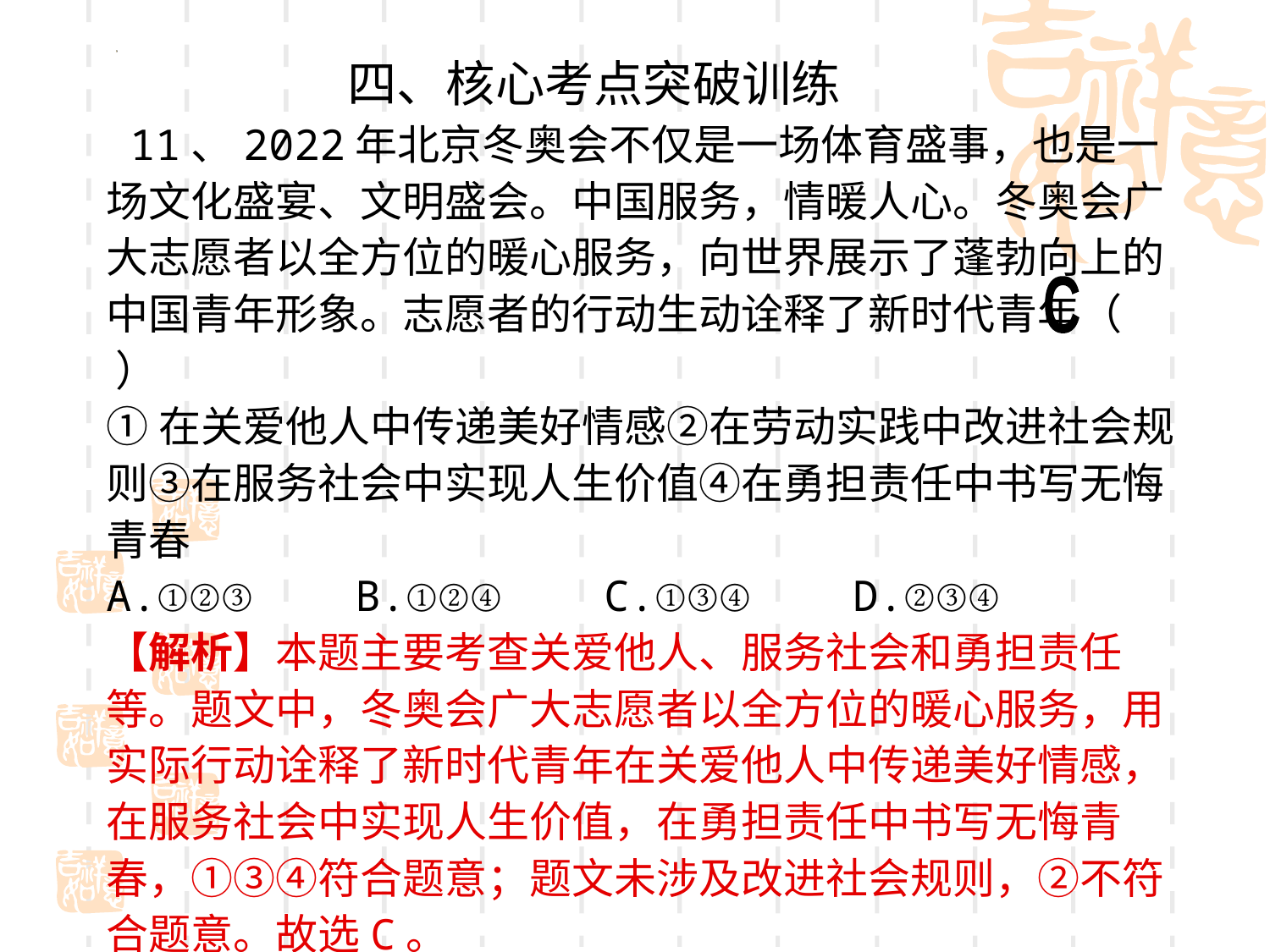

四、核心考点突破训练
  11、2022年北京冬奥会不仅是一场体育盛事，也是一场文化盛宴、文明盛会。中国服务，情暖人心。冬奥会广大志愿者以全方位的暖心服务，向世界展示了蓬勃向上的中国青年形象。志愿者的行动生动诠释了新时代青年（   ）
①在关爱他人中传递美好情感②在劳动实践中改进社会规则③在服务社会中实现人生价值④在勇担责任中书写无悔青春
A.①②③    B.①②④    C.①③④    D.②③④
【解析】本题主要考查关爱他人、服务社会和勇担责任等。题文中，冬奥会广大志愿者以全方位的暖心服务，用实际行动诠释了新时代青年在关爱他人中传递美好情感，在服务社会中实现人生价值，在勇担责任中书写无悔青春，①③④符合题意；题文未涉及改进社会规则，②不符合题意。故选C。
C